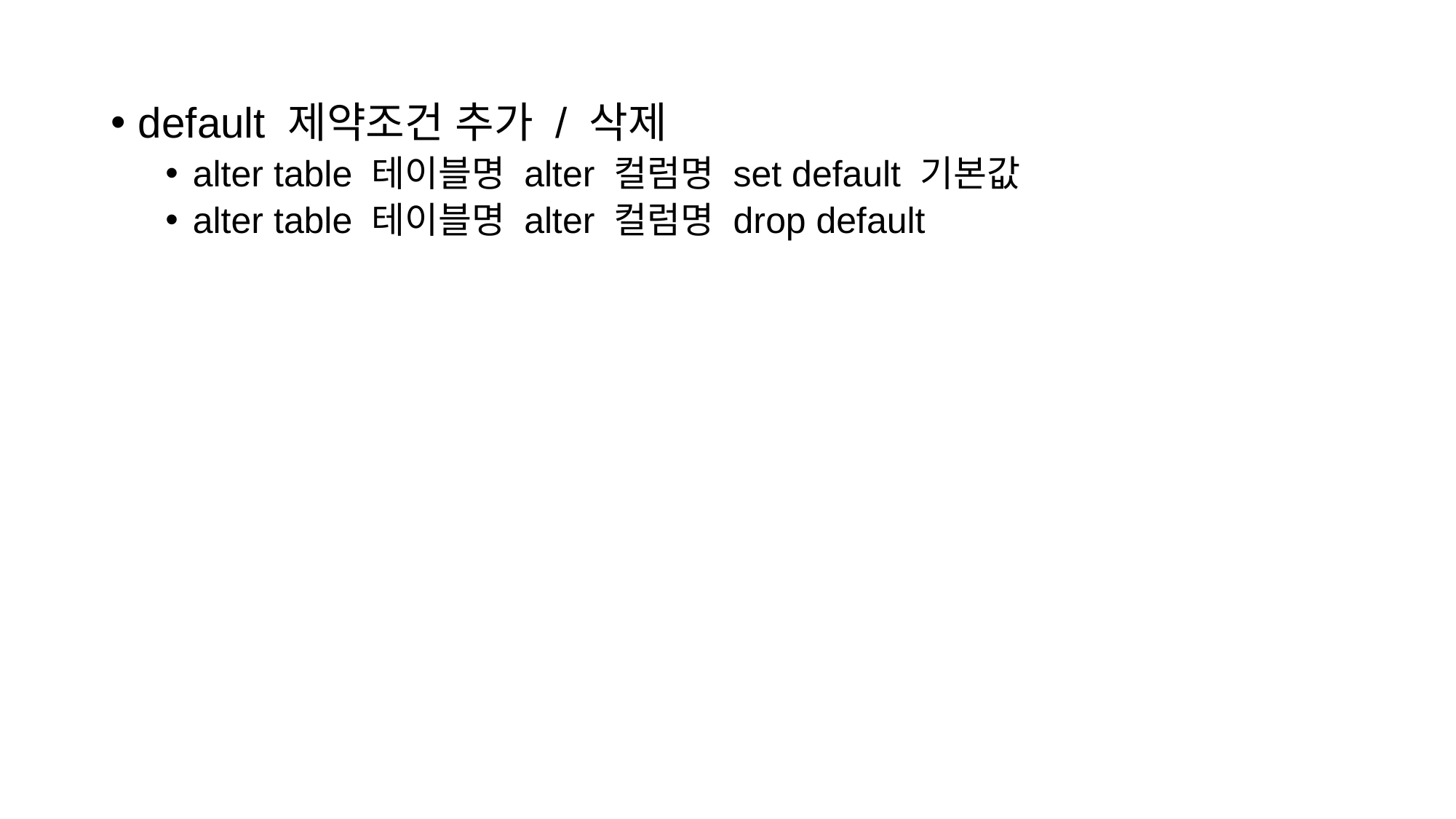

default 제약조건 추가 / 삭제
alter table 테이블명 alter 컬럼명 set default 기본값
alter table 테이블명 alter 컬럼명 drop default